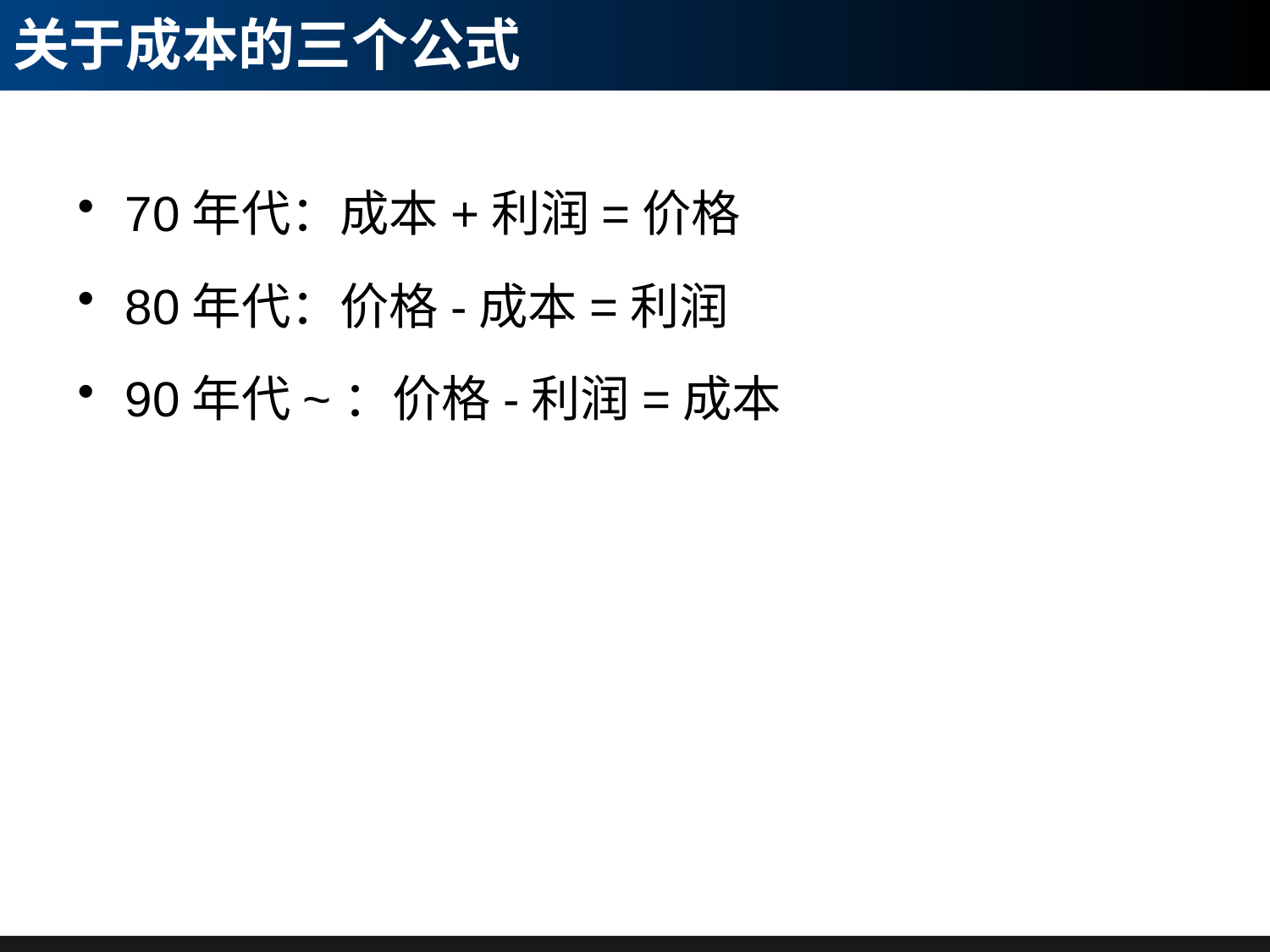

关于成本的三个公式
70年代：成本+利润=价格
80年代：价格-成本=利润
90年代~：价格-利润=成本